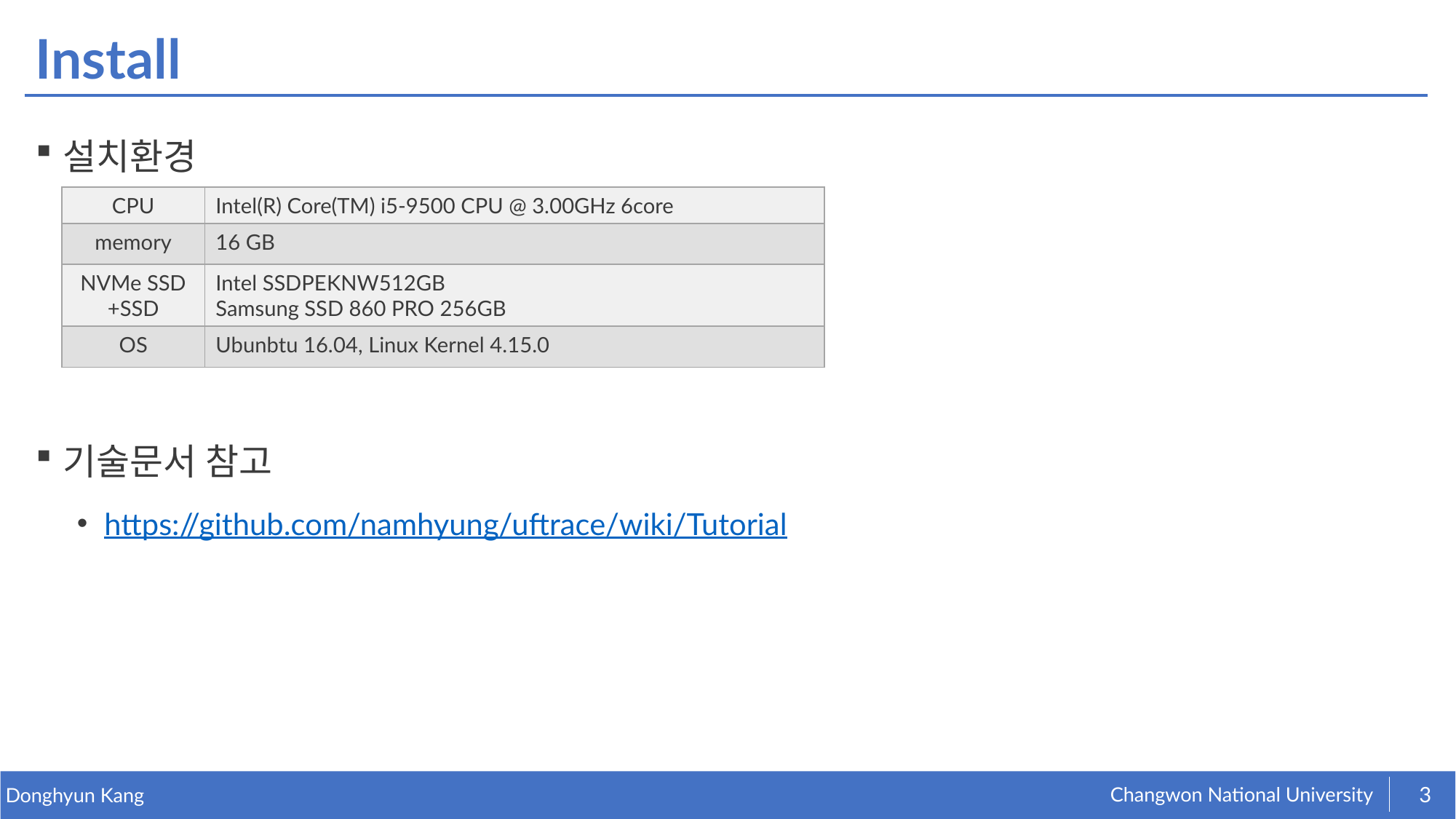

# Install
설치환경

기술문서 참고
https://github.com/namhyung/uftrace/wiki/Tutorial

| CPU​​​ | Intel(R) Core(TM) i5-9500 CPU @ 3.00GHz 6core |
| --- | --- |
| memory​​​ | 16 GB​ |
| NVMe SSD​+SSD​ | Intel SSDPEKNW512GB​ Samsung SSD 860 PRO 256GB​ |
| OS​​​ | Ubunbtu 16.04, Linux Kernel 4.15.0​​​ |
3